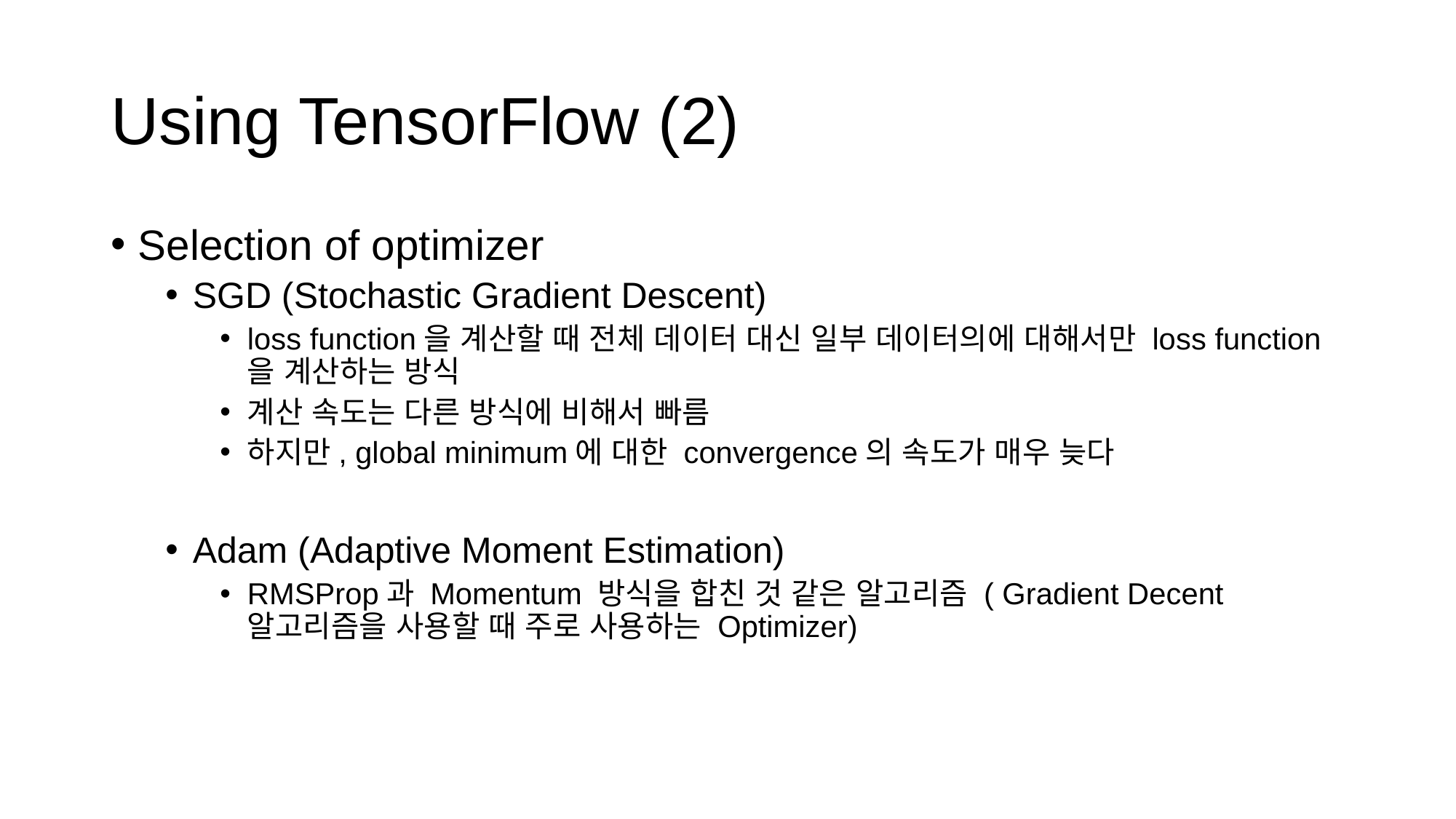

# Using TensorFlow (2)
Selection of optimizer
SGD (Stochastic Gradient Descent)
loss function을 계산할 때 전체 데이터 대신 일부 데이터의에 대해서만 loss function을 계산하는 방식
계산 속도는 다른 방식에 비해서 빠름
하지만, global minimum에 대한 convergence의 속도가 매우 늦다

Adam (Adaptive Moment Estimation)
RMSProp과 Momentum 방식을 합친 것 같은 알고리즘 ( Gradient Decent 알고리즘을 사용할 때 주로 사용하는 Optimizer)